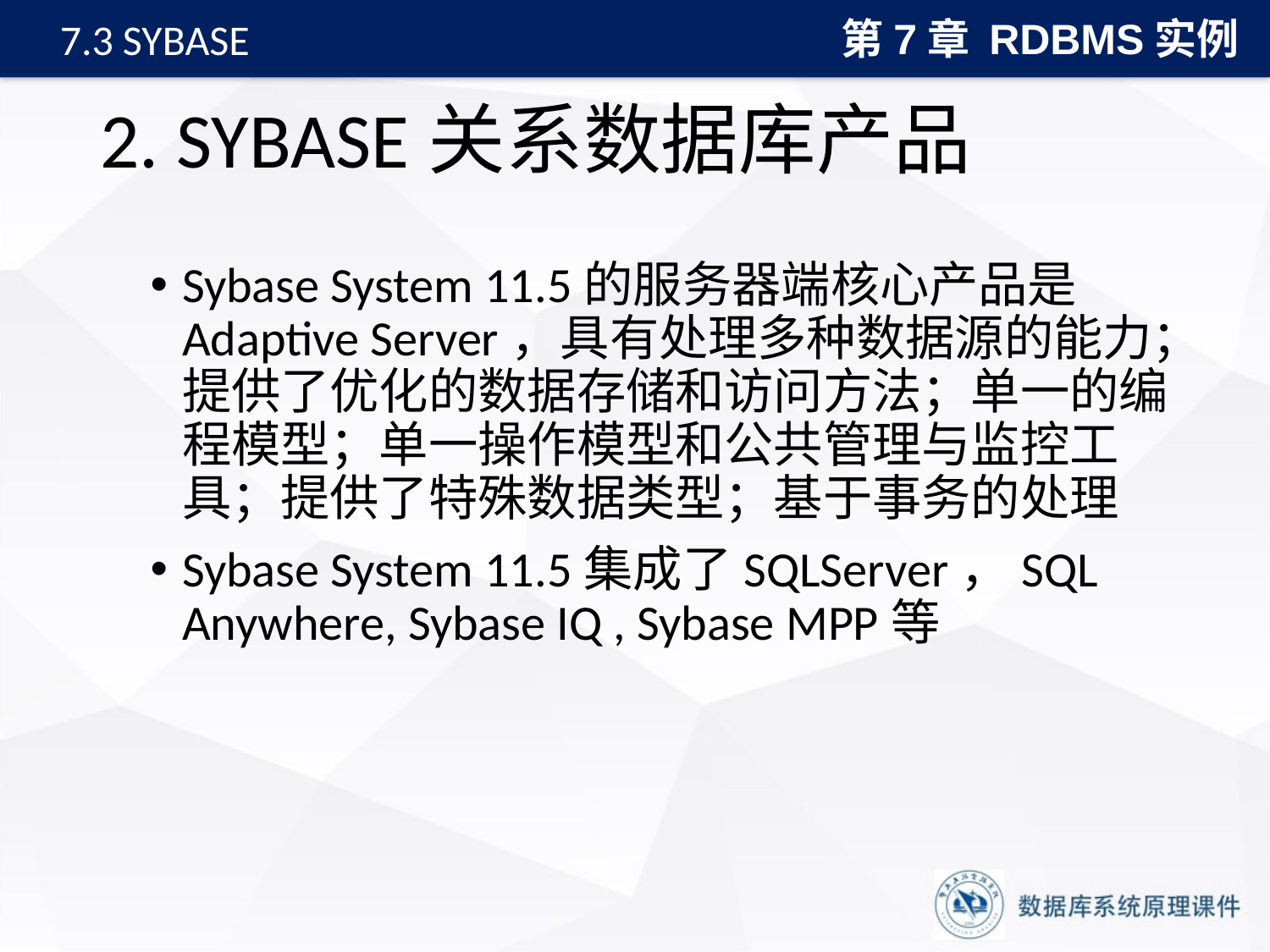

第7章 RDBMS实例
7.3 SYBASE
# 2. SYBASE关系数据库产品
Sybase System 11.5的服务器端核心产品是Adaptive Server，具有处理多种数据源的能力；提供了优化的数据存储和访问方法；单一的编程模型；单一操作模型和公共管理与监控工具；提供了特殊数据类型；基于事务的处理
Sybase System 11.5集成了SQLServer，SQL Anywhere, Sybase IQ , Sybase MPP等